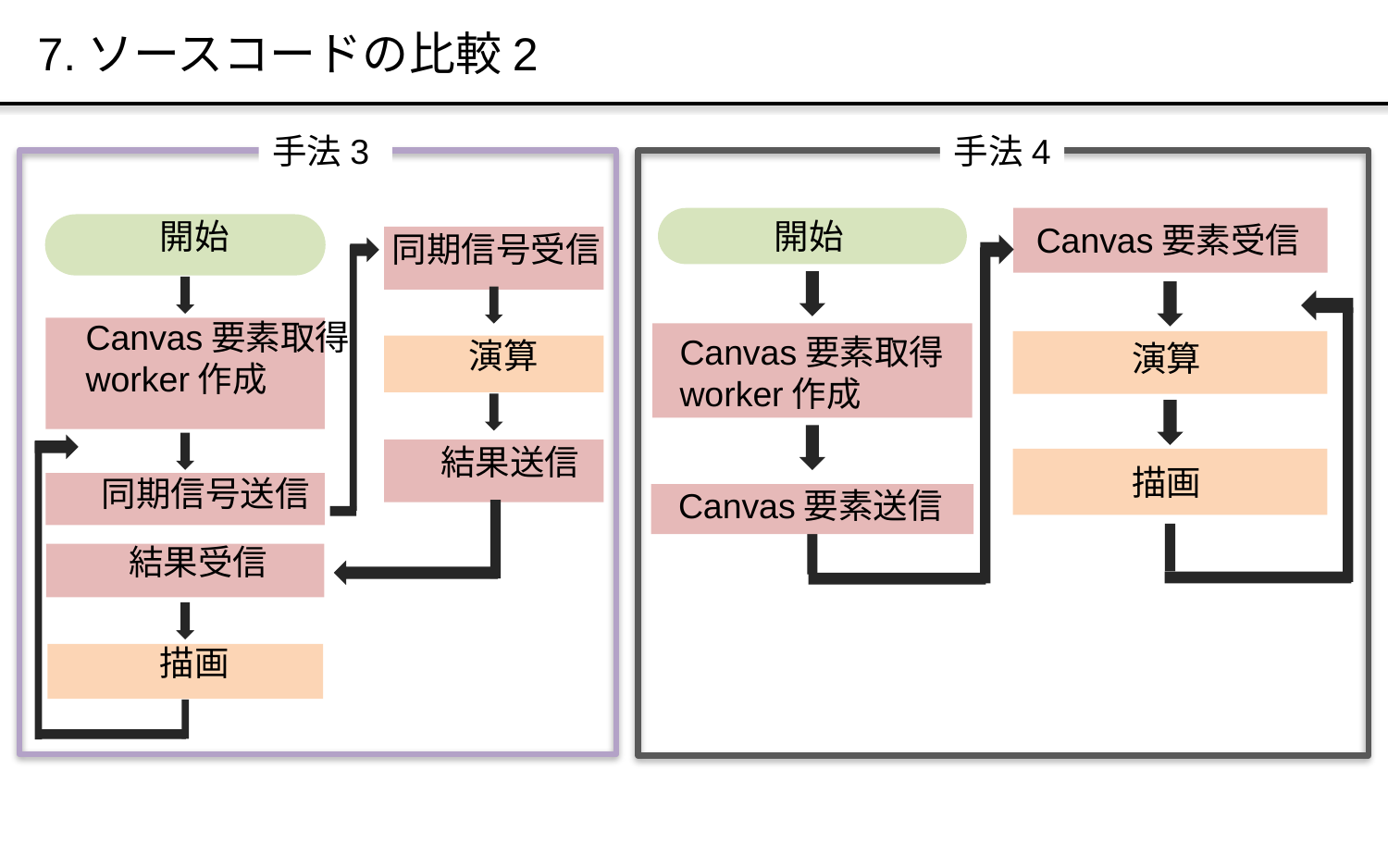

7.ソースコードの比較2
手法3
手法4

開始

同期信号受信

Canvas要素取得
worker作成

演算

結果送信

同期信号送信

結果受信

描画

開始

Canvas要素受信

Canvas要素取得
worker作成
演算

描画
Canvas要素送信